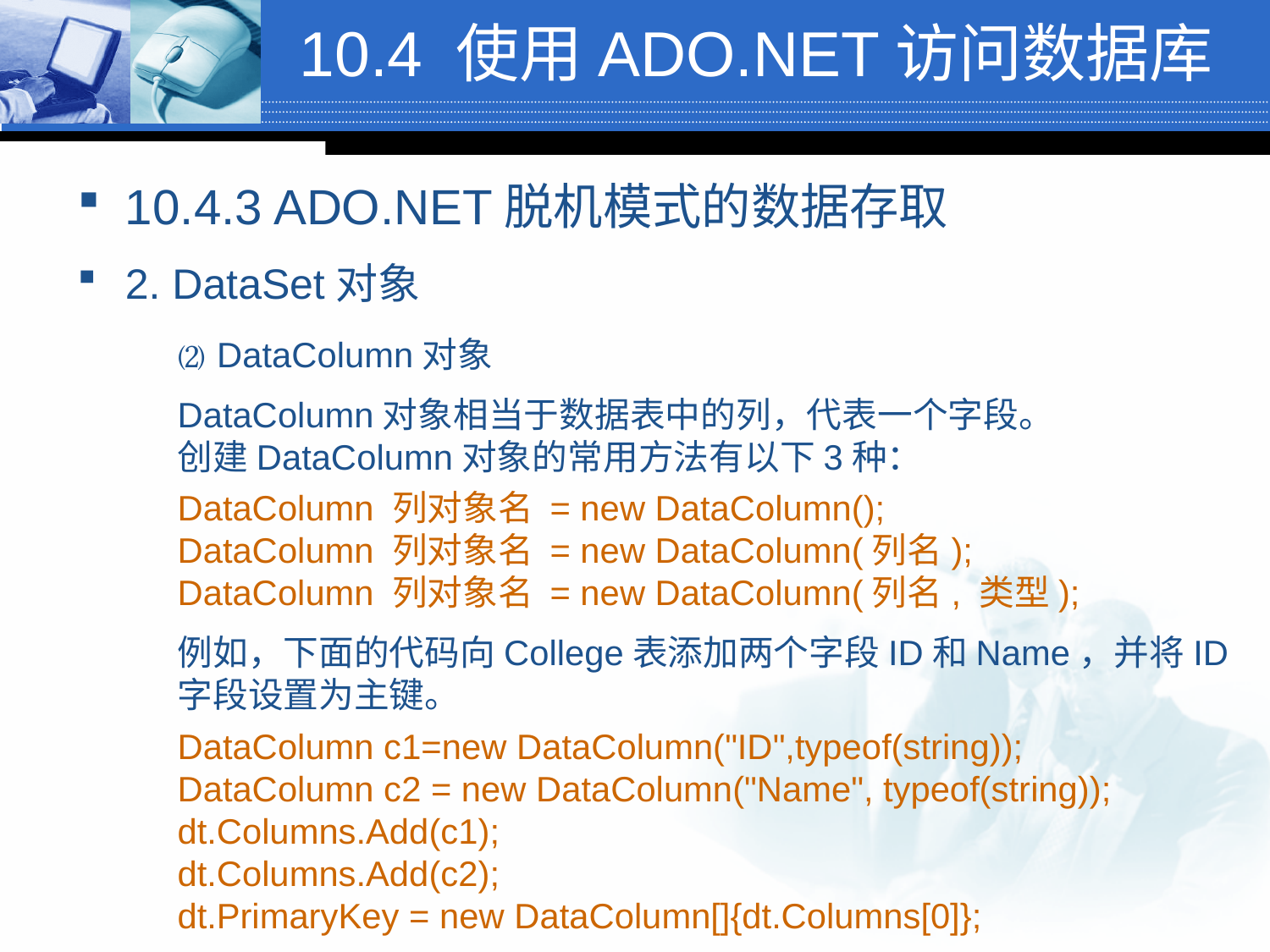

# 10.4 使用ADO.NET访问数据库
10.4.3 ADO.NET脱机模式的数据存取
2. DataSet对象
⑵ DataColumn对象
DataColumn对象相当于数据表中的列，代表一个字段。
创建DataColumn对象的常用方法有以下3种：
DataColumn 列对象名 = new DataColumn();
DataColumn 列对象名 = new DataColumn(列名);
DataColumn 列对象名 = new DataColumn(列名, 类型);
例如，下面的代码向College表添加两个字段ID和Name，并将ID字段设置为主键。
DataColumn c1=new DataColumn("ID",typeof(string));
DataColumn c2 = new DataColumn("Name", typeof(string));
dt.Columns.Add(c1);
dt.Columns.Add(c2);
dt.PrimaryKey = new DataColumn[]{dt.Columns[0]};